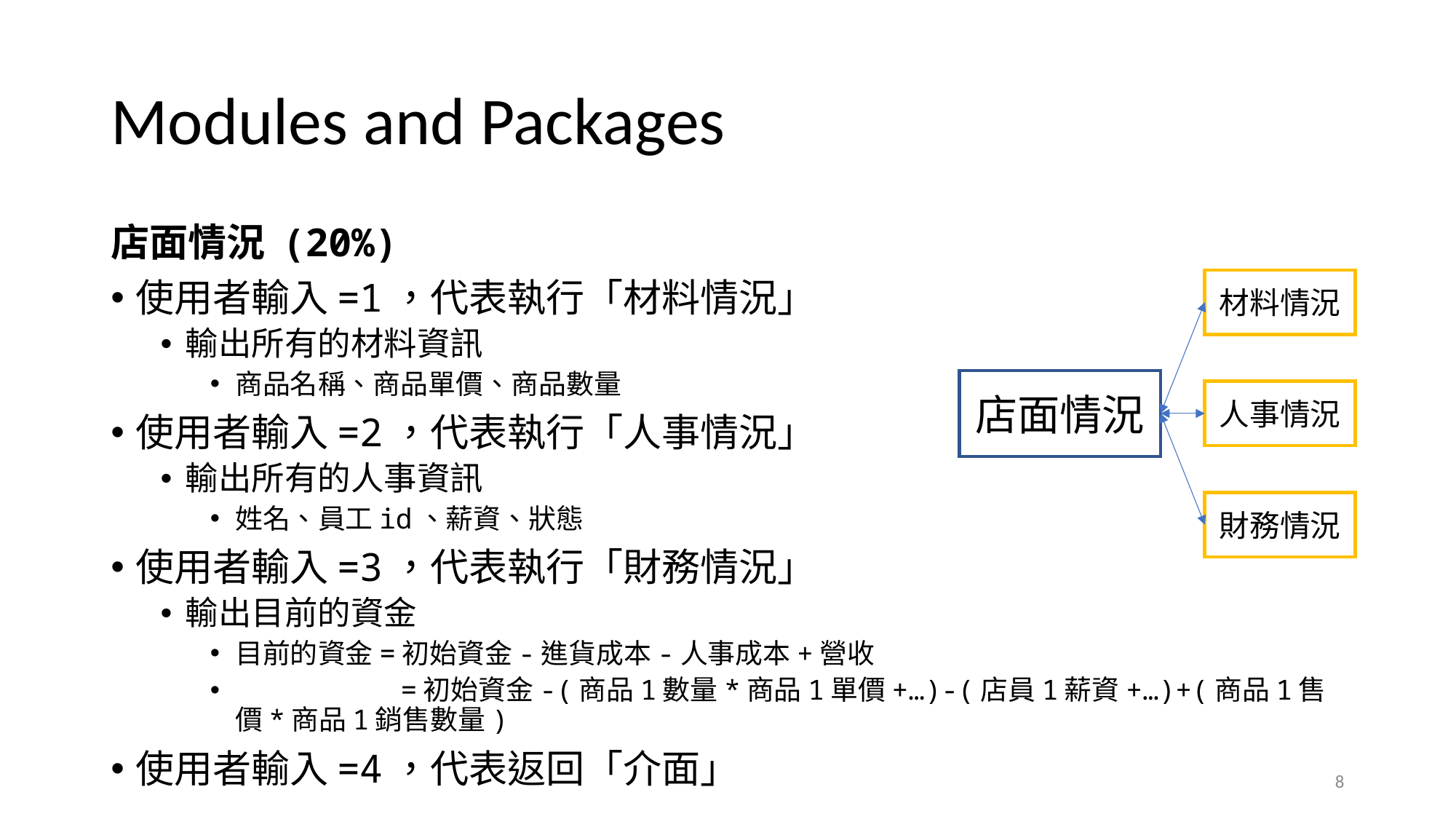

# Modules and Packages
店面情況 (20%)
使用者輸入=1，代表執行「材料情況」
輸出所有的材料資訊
商品名稱、商品單價、商品數量
使用者輸入=2，代表執行「人事情況」
輸出所有的人事資訊
姓名、員工id、薪資、狀態
使用者輸入=3，代表執行「財務情況」
輸出目前的資金
目前的資金=初始資金-進貨成本-人事成本+營收
          =初始資金-(商品1數量*商品1單價+…)-(店員1薪資+…)+(商品1售價*商品1銷售數量)
使用者輸入=4，代表返回「介面」
材料情況
店面情況
人事情況
財務情況
8